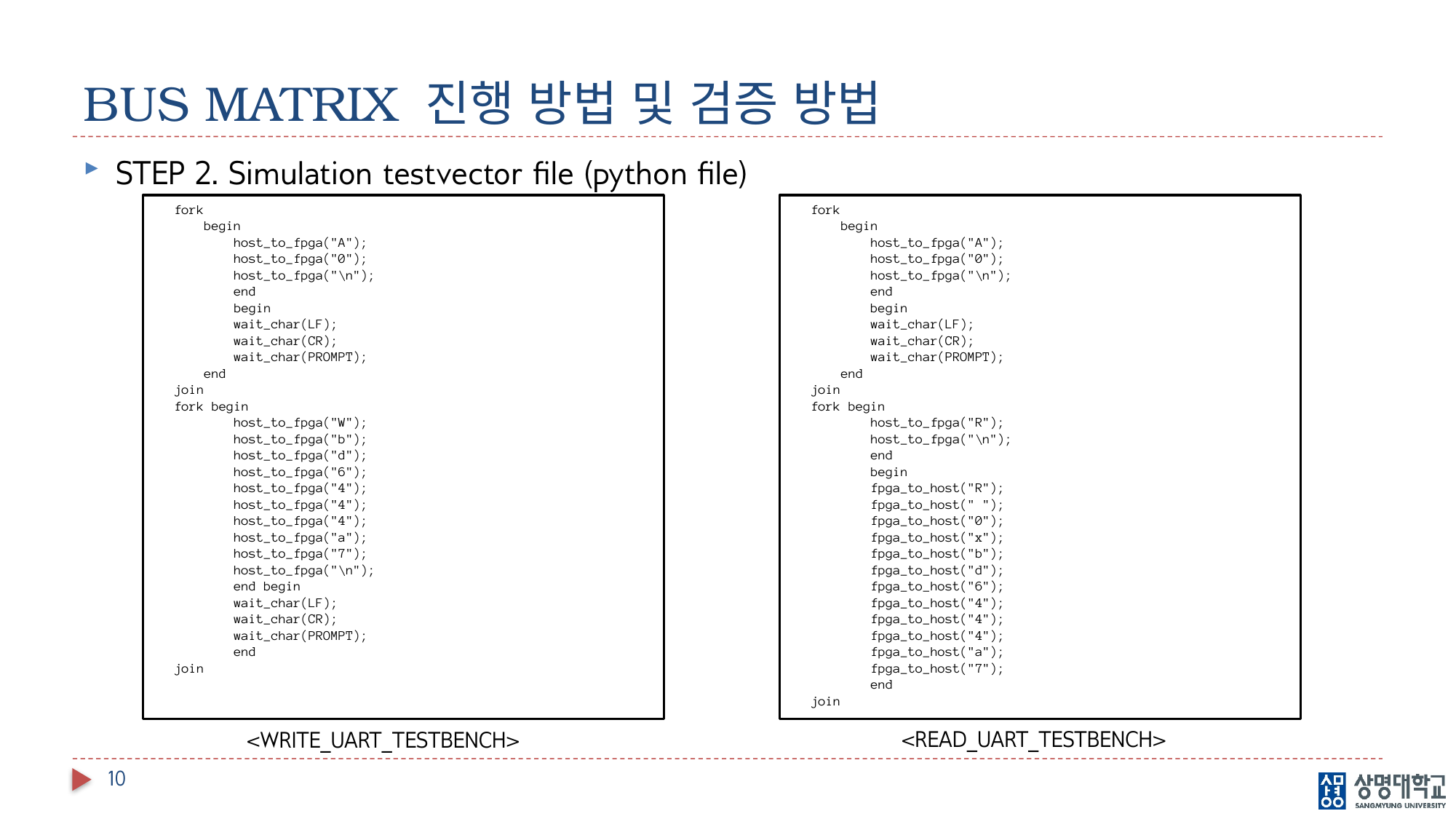

# BUS MATRIX 진행 방법 및 검증 방법

STEP 2. Simulation testvector file (python file)

fork
    begin
        host_to_fpga("A");
        host_to_fpga("0");
        host_to_fpga("\n");
        end
        begin
        wait_char(LF);
        wait_char(CR);
        wait_char(PROMPT);
    end
join
fork begin
        host_to_fpga("W");
        host_to_fpga("b");
        host_to_fpga("d");
        host_to_fpga("6");
        host_to_fpga("4");
        host_to_fpga("4");
        host_to_fpga("4");
        host_to_fpga("a");
        host_to_fpga("7");
        host_to_fpga("\n");
        end begin
        wait_char(LF);
        wait_char(CR);
        wait_char(PROMPT);
        end
join

fork
    begin
        host_to_fpga("A");
        host_to_fpga("0");
        host_to_fpga("\n");
        end
        begin
        wait_char(LF);
        wait_char(CR);
        wait_char(PROMPT);
    end
join
fork begin
        host_to_fpga("R");
        host_to_fpga("\n");
        end
        begin
        fpga_to_host("R");
        fpga_to_host(" ");
        fpga_to_host("0");
        fpga_to_host("x");
        fpga_to_host("b");
        fpga_to_host("d");
        fpga_to_host("6");
        fpga_to_host("4");
        fpga_to_host("4");
        fpga_to_host("4");
        fpga_to_host("a");
        fpga_to_host("7");
        end
join
<READ_UART_TESTBENCH>
<WRITE_UART_TESTBENCH>
10